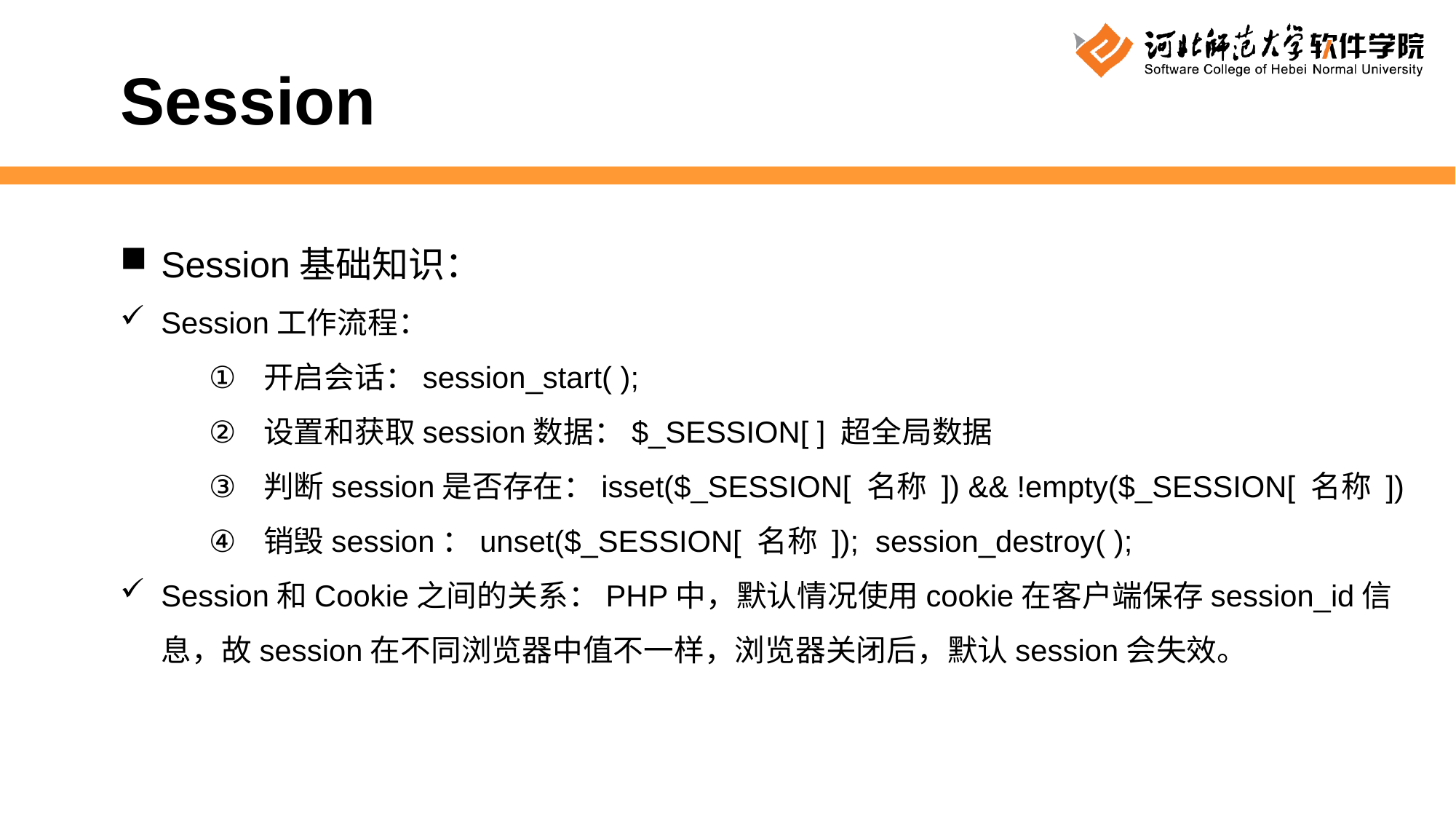

Session
Session基础知识：
Session工作流程：
开启会话：session_start( );
设置和获取session数据：$_SESSION[ ] 超全局数据
判断session是否存在：isset($_SESSION[ 名称 ]) && !empty($_SESSION[ 名称 ])
销毁session：unset($_SESSION[ 名称 ]);  session_destroy( );
Session和Cookie之间的关系：PHP中，默认情况使用cookie在客户端保存session_id信息，故session在不同浏览器中值不一样，浏览器关闭后，默认session会失效。